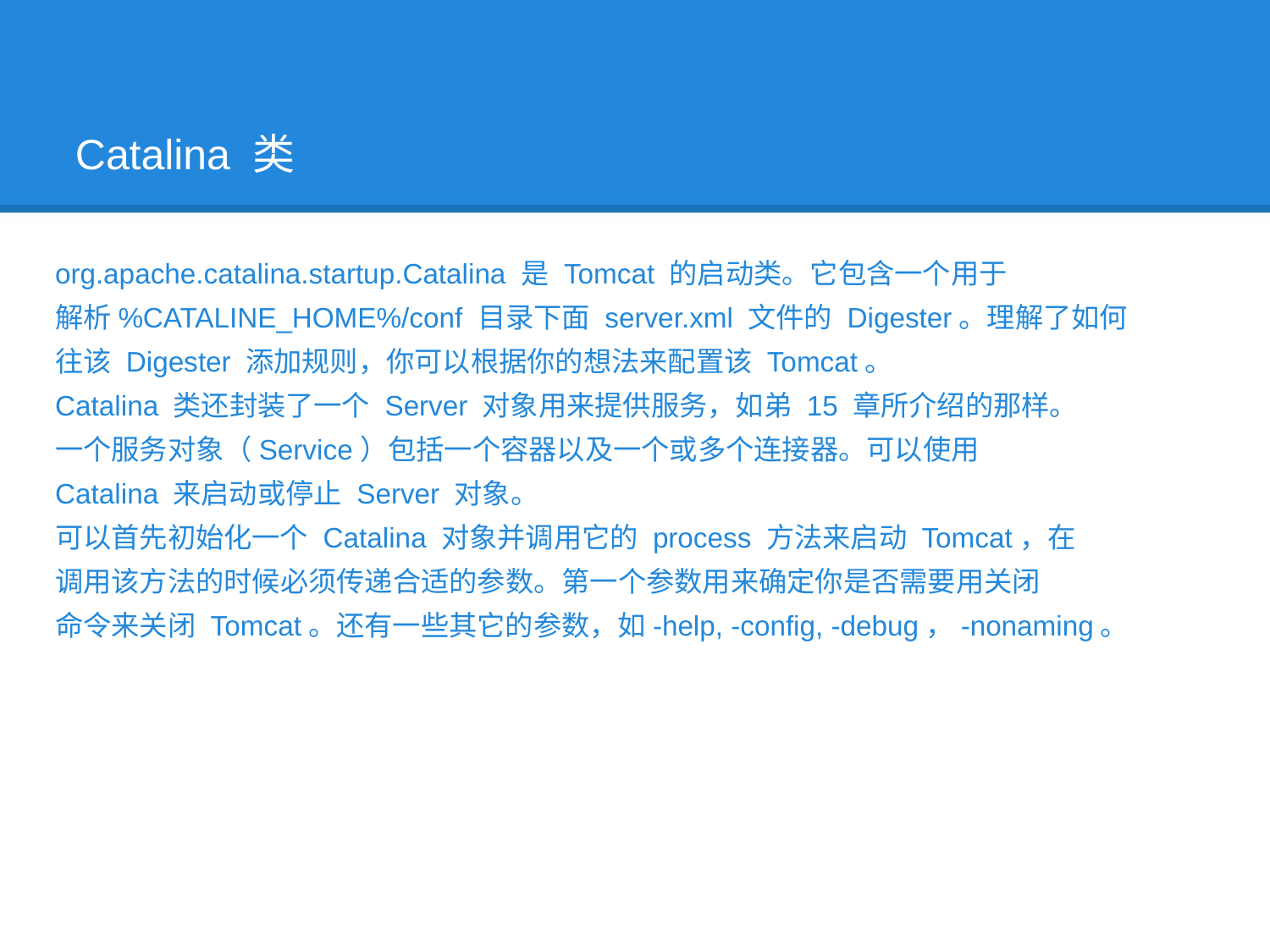

Catalina 类

org.apache.catalina.startup.Catalina 是 Tomcat 的启动类。它包含一个用于
解析%CATALINE_HOME%/conf 目录下面 server.xml 文件的 Digester。理解了如何
往该 Digester 添加规则，你可以根据你的想法来配置该 Tomcat。
Catalina 类还封装了一个 Server 对象用来提供服务，如弟 15 章所介绍的那样。
一个服务对象（Service）包括一个容器以及一个或多个连接器。可以使用
Catalina 来启动或停止 Server 对象。
可以首先初始化一个 Catalina 对象并调用它的 process 方法来启动 Tomcat，在
调用该方法的时候必须传递合适的参数。第一个参数用来确定你是否需要用关闭
命令来关闭 Tomcat。还有一些其它的参数，如-help, -config, -debug，-nonaming。